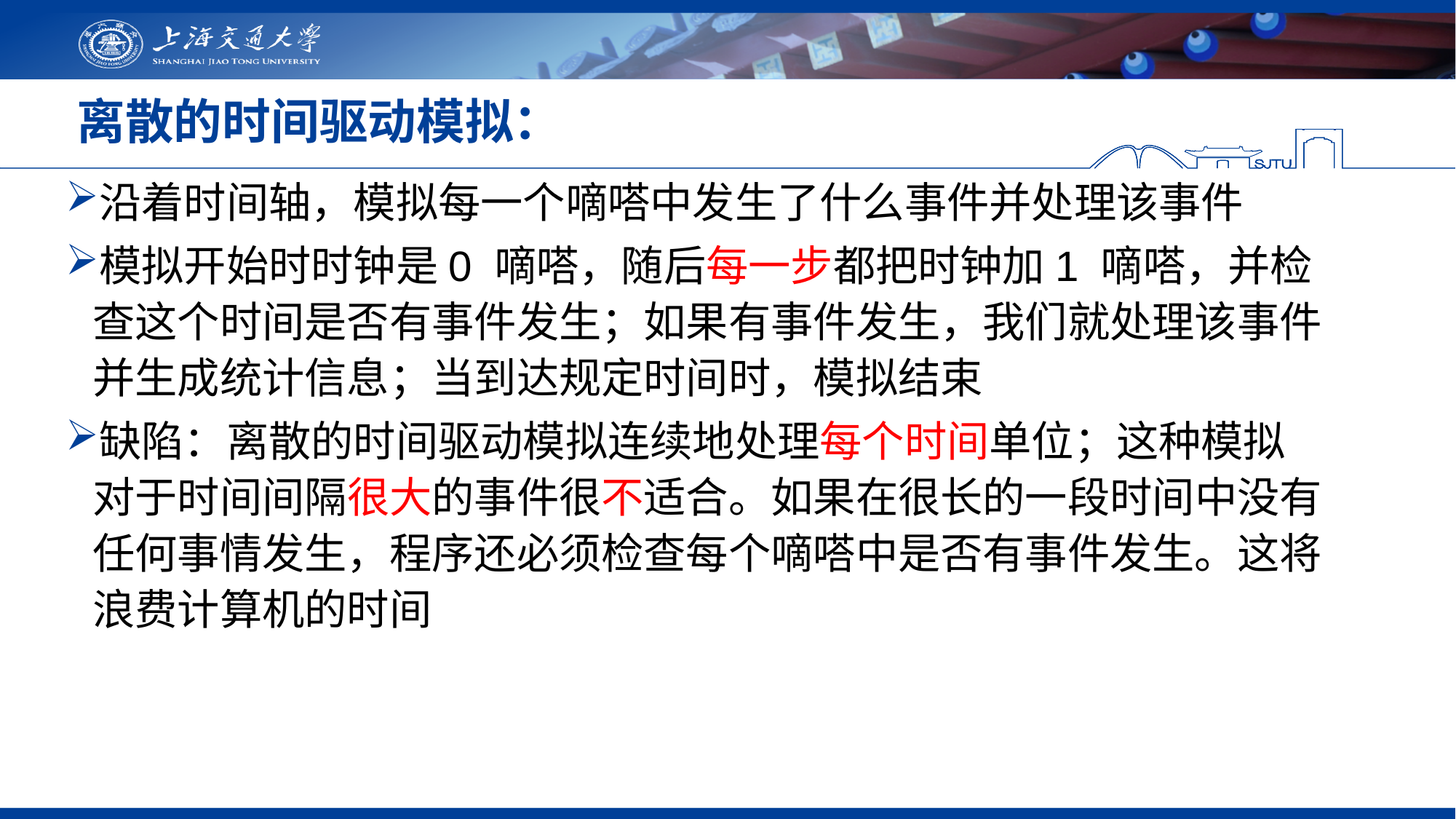

# 离散的时间驱动模拟：
沿着时间轴，模拟每一个嘀嗒中发生了什么事件并处理该事件
模拟开始时时钟是0 嘀嗒，随后每一步都把时钟加1 嘀嗒，并检查这个时间是否有事件发生；如果有事件发生，我们就处理该事件并生成统计信息；当到达规定时间时，模拟结束
缺陷：离散的时间驱动模拟连续地处理每个时间单位；这种模拟对于时间间隔很大的事件很不适合。如果在很长的一段时间中没有任何事情发生，程序还必须检查每个嘀嗒中是否有事件发生。这将浪费计算机的时间